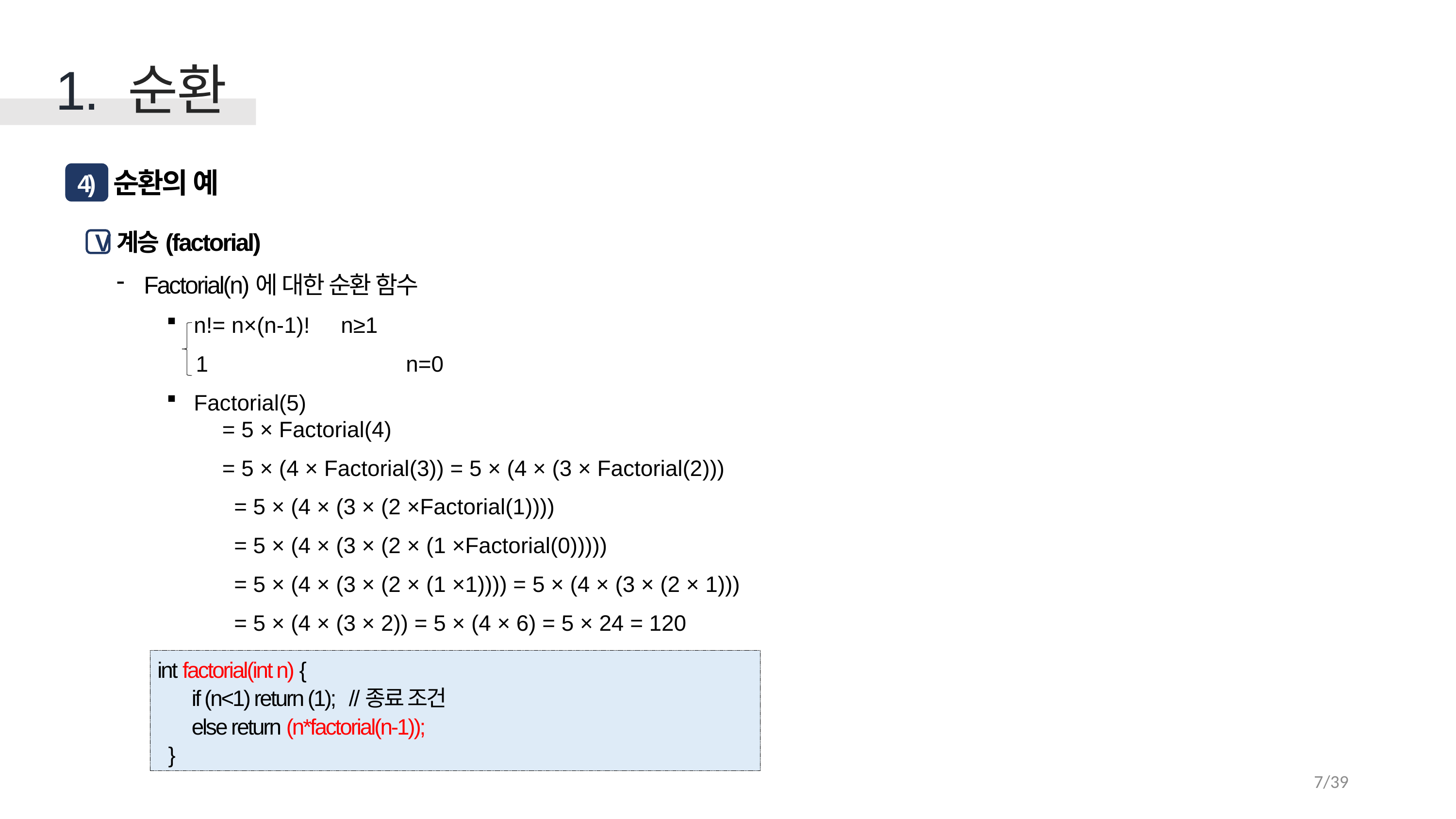

1. 순환

순환의 예
4)
계승(factorial)
V
Factorial(n)에 대한 순환 함수

n!= n×(n-1)!     n≥1

    1                                n=0

Factorial(5)
         = 5 × Factorial(4)

         = 5 × (4 × Factorial(3)) = 5 × (4 × (3 × Factorial(2)))

                   = 5 × (4 × (3 × (2 ×Factorial(1))))

                   = 5 × (4 × (3 × (2 × (1 ×Factorial(0)))))

                   = 5 × (4 × (3 × (2 × (1 ×1)))) = 5 × (4 × (3 × (2 × 1)))

                   = 5 × (4 × (3 × 2)) = 5 × (4 × 6) = 5 × 24 = 120

int factorial(int n) {
       if (n<1) return (1);   //종료 조건
       else return (n*factorial(n-1));
  }
7/39